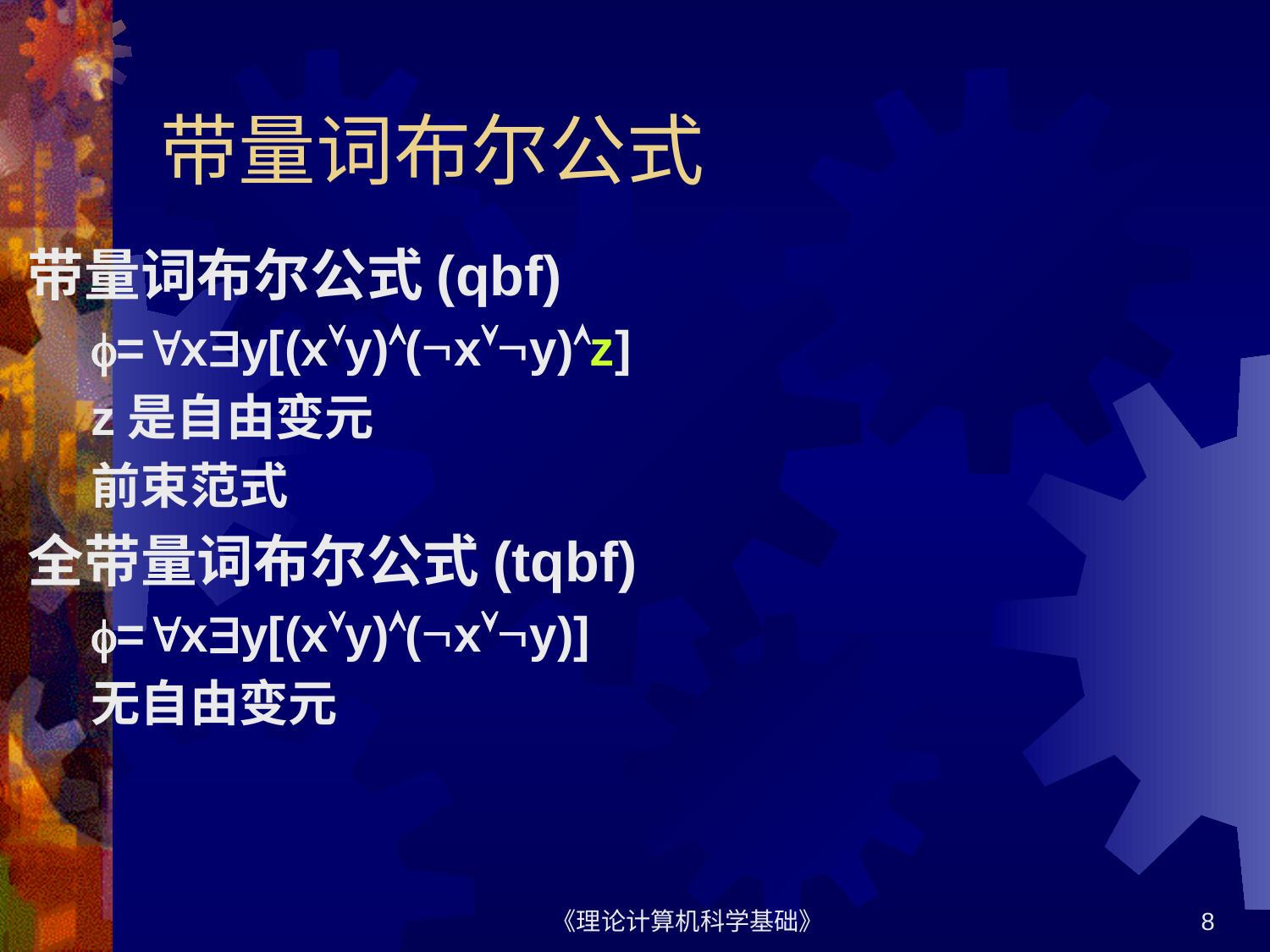

# 带量词布尔公式
带量词布尔公式(qbf)
φ=∀x∃y[(x∨y)∧(¬x∨¬y)∧z]
z是自由变元
前束范式
全带量词布尔公式(tqbf)
φ=∀x∃y[(x∨y)∧(¬x∨¬y)]
无自由变元
《理论计算机科学基础》
8